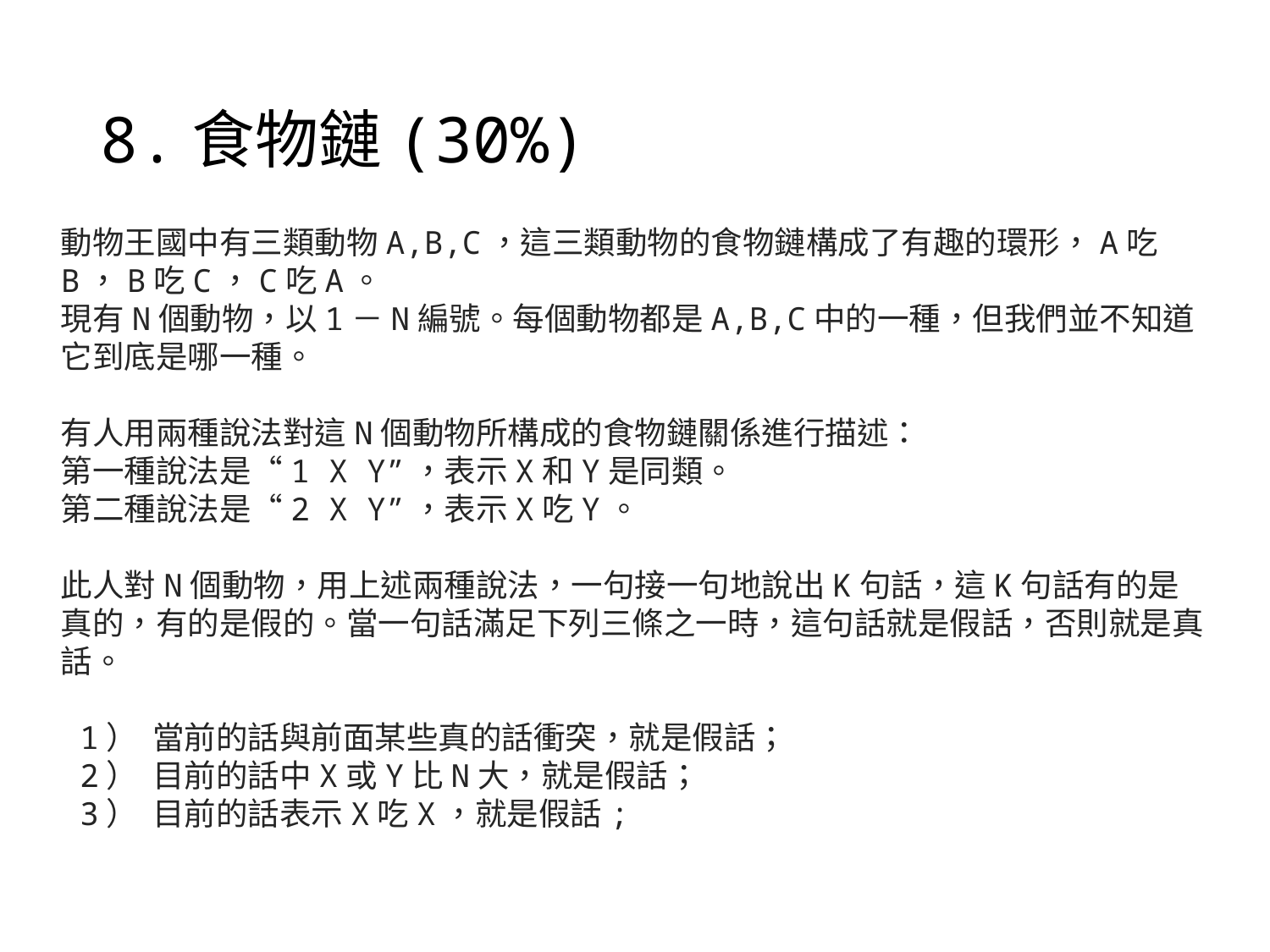

# 8.食物鏈(30%)
動物王國中有三類動物A,B,C，這三類動物的食物鏈構成了有趣的環形，A吃B，B吃C，C吃A。
現有N個動物，以1－N編號。每個動物都是A,B,C中的一種，但我們並不知道它到底是哪一種。

有人用兩種說法對這N個動物所構成的食物鏈關係進行描述：
第一種說法是“1 X Y”，表示X和Y是同類。
第二種說法是“2 X Y”，表示X吃Y。

此人對N個動物，用上述兩種說法，一句接一句地說出K句話，這K句話有的是真的，有的是假的。當一句話滿足下列三條之一時，這句話就是假話，否則就是真話。

 1）  當前的話與前面某些真的話衝突，就是假話；
 2）  目前的話中X或Y比N大，就是假話；
 3）  目前的話表示X吃X，就是假話;